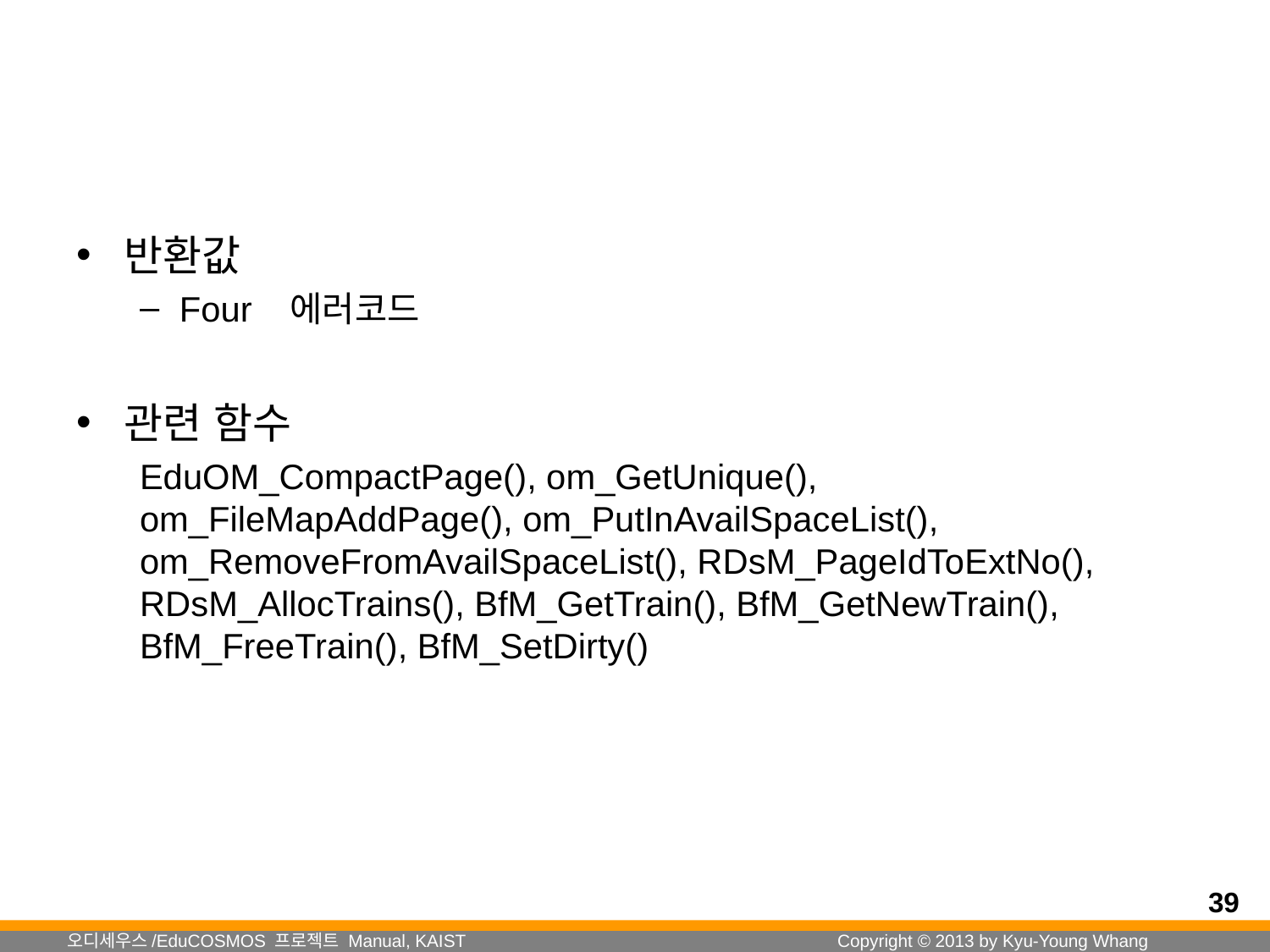

#
반환값
Four   에러코드

관련 함수
EduOM_CompactPage(), om_GetUnique(), om_FileMapAddPage(), om_PutInAvailSpaceList(), om_RemoveFromAvailSpaceList(), RDsM_PageIdToExtNo(), RDsM_AllocTrains(), BfM_GetTrain(), BfM_GetNewTrain(), BfM_FreeTrain(), BfM_SetDirty()